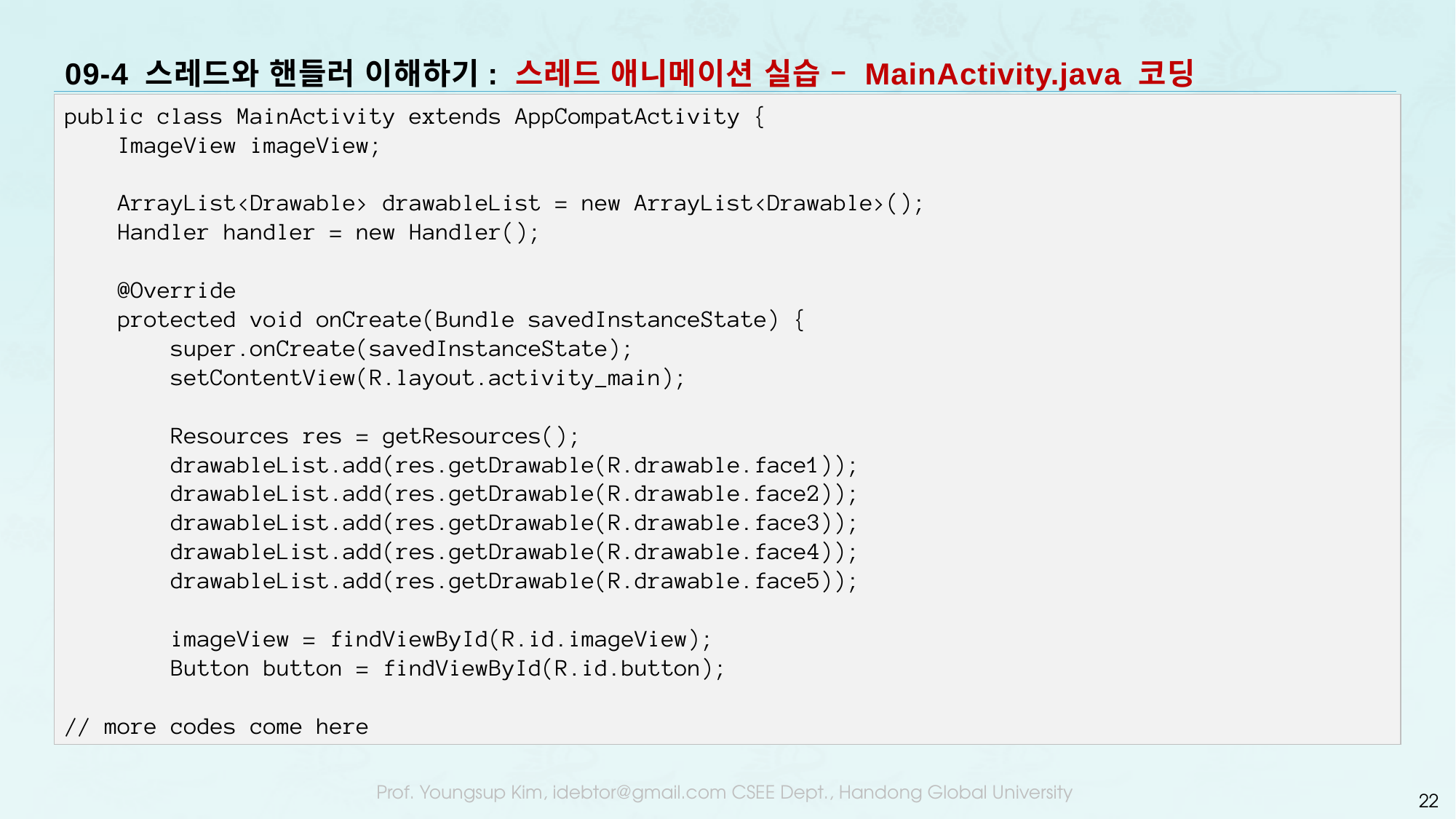

# 09-4 스레드와 핸들러 이해하기: 스레드 애니메이션 실습 – MainActivity.java 코딩
public class MainActivity extends AppCompatActivity {
    ImageView imageView;

    ArrayList<Drawable> drawableList = new ArrayList<Drawable>();
    Handler handler = new Handler();

    @Override
    protected void onCreate(Bundle savedInstanceState) {
        super.onCreate(savedInstanceState);
        setContentView(R.layout.activity_main);

        Resources res = getResources();
        drawableList.add(res.getDrawable(R.drawable.face1));
        drawableList.add(res.getDrawable(R.drawable.face2));
        drawableList.add(res.getDrawable(R.drawable.face3));
        drawableList.add(res.getDrawable(R.drawable.face4));
        drawableList.add(res.getDrawable(R.drawable.face5));

        imageView = findViewById(R.id.imageView);
        Button button = findViewById(R.id.button);

// more codes come here

22